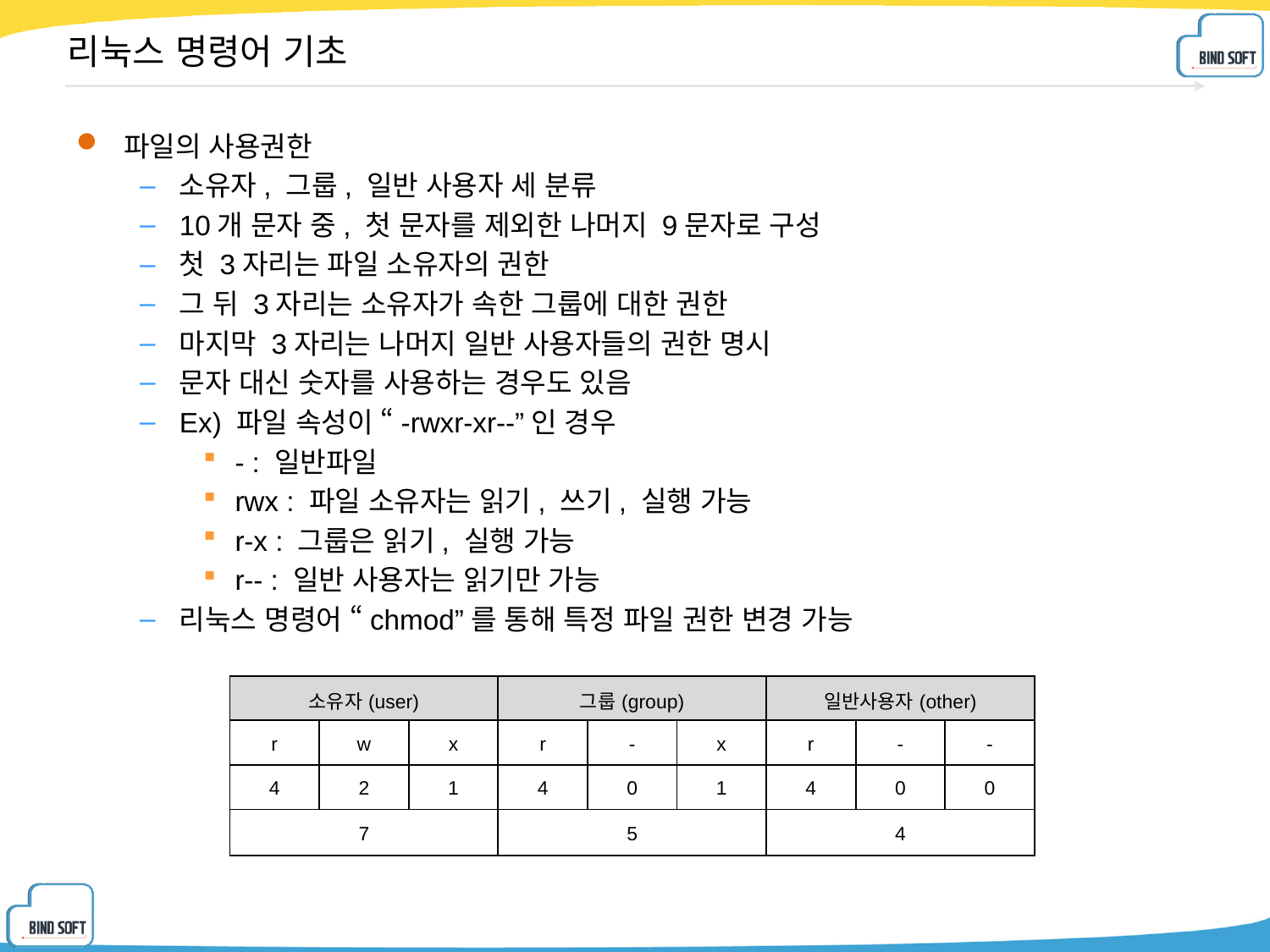

# 리눅스 명령어 기초
파일의 사용권한
소유자, 그룹, 일반 사용자 세 분류
10개 문자 중, 첫 문자를 제외한 나머지 9문자로 구성
첫 3자리는 파일 소유자의 권한
그 뒤 3자리는 소유자가 속한 그룹에 대한 권한
마지막 3자리는 나머지 일반 사용자들의 권한 명시
문자 대신 숫자를 사용하는 경우도 있음
Ex) 파일 속성이 “-rwxr-xr--”인 경우
- : 일반파일
rwx : 파일 소유자는 읽기, 쓰기, 실행 가능
r-x : 그룹은 읽기, 실행 가능
r-- : 일반 사용자는 읽기만 가능
리눅스 명령어 “chmod”를 통해 특정 파일 권한 변경 가능

| 소유자(user) |  |  | 그룹(group) |  |  | 일반사용자(other) |  |  |
| --- | --- | --- | --- | --- | --- | --- | --- | --- |
| r | w | x | r | - | x | r | - | - |
| 4 | 2 | 1 | 4 | 0 | 1 | 4 | 0 | 0 |
| 7 |  |  | 5 |  |  | 4 |  |  |